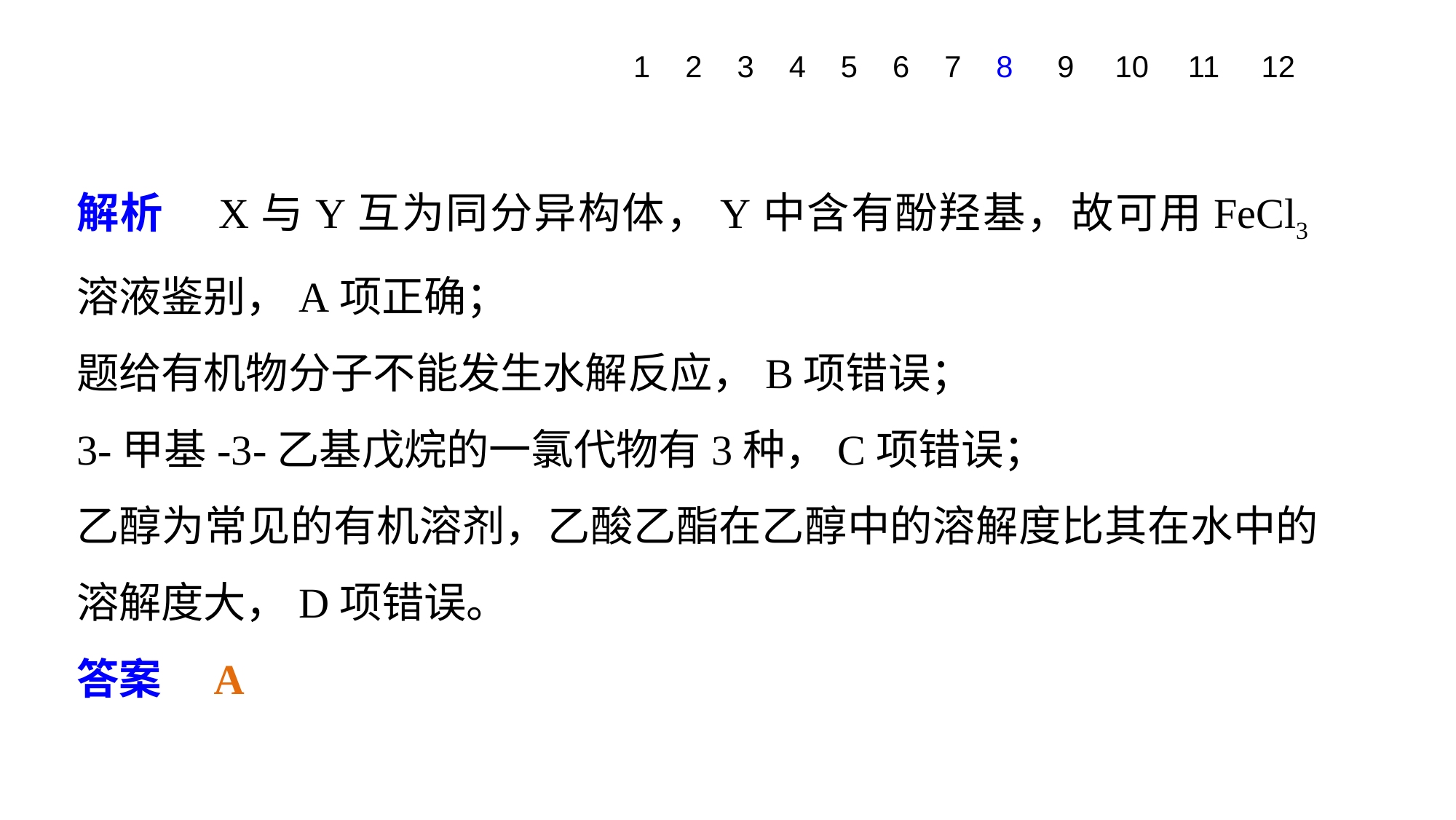

1
2
3
4
5
6
7
8
9
10
11
12
解析　X与Y互为同分异构体，Y中含有酚羟基，故可用FeCl3溶液鉴别，A项正确；
题给有机物分子不能发生水解反应，B项错误；
3-甲基-3-乙基戊烷的一氯代物有3种，C项错误；
乙醇为常见的有机溶剂，乙酸乙酯在乙醇中的溶解度比其在水中的溶解度大，D项错误。
答案　A